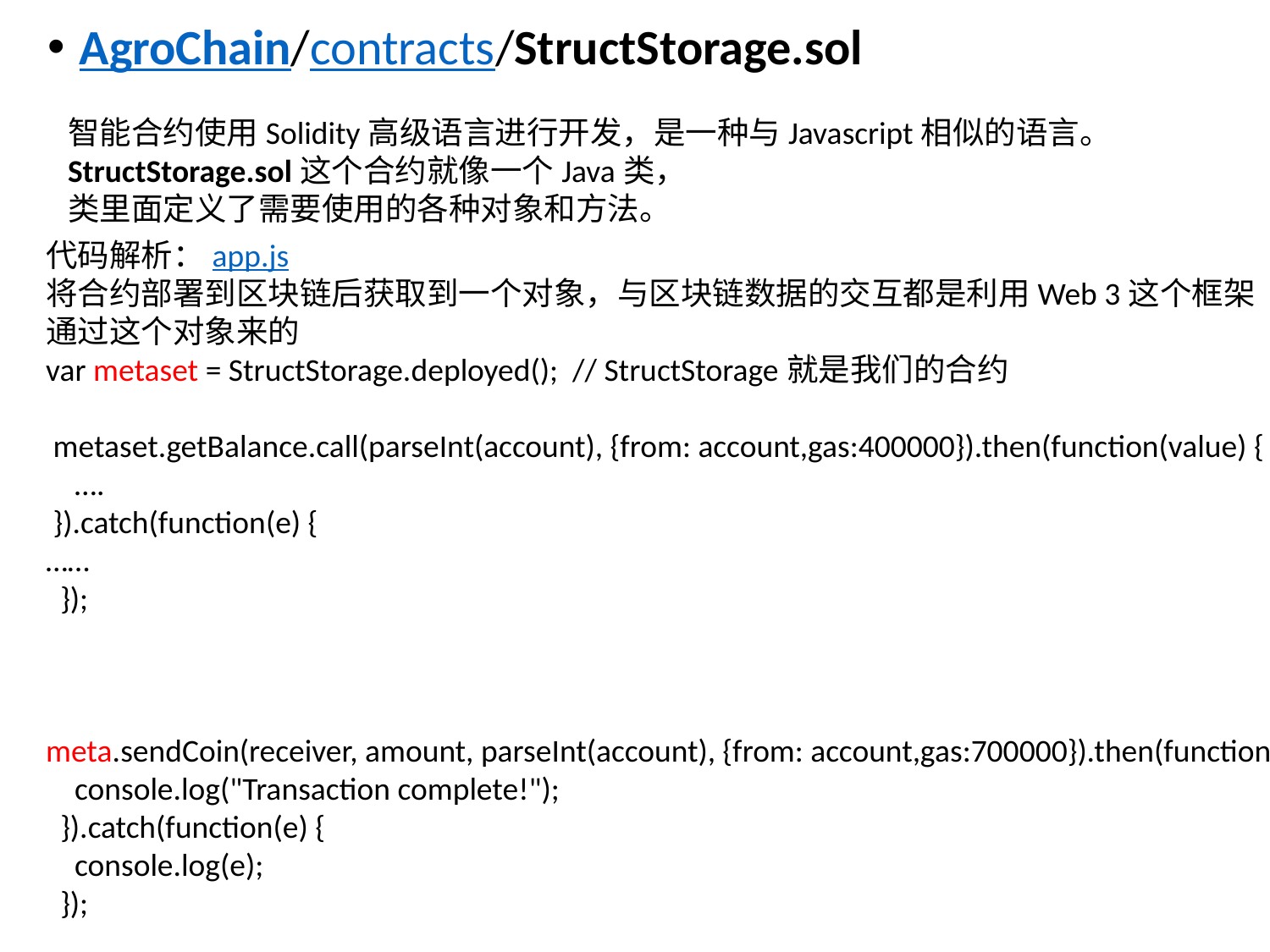

AgroChain/contracts/StructStorage.sol
智能合约使用Solidity高级语言进行开发，是一种与Javascript相似的语言。
StructStorage.sol这个合约就像一个Java类，
类里面定义了需要使用的各种对象和方法。

代码解析：app.js
将合约部署到区块链后获取到一个对象，与区块链数据的交互都是利用Web 3这个框架
通过这个对象来的
var metaset = StructStorage.deployed();  // StructStorage就是我们的合约

 metaset.getBalance.call(parseInt(account), {from: account,gas:400000}).then(function(value) {
    ….
 }).catch(function(e) {
……
  });

meta.sendCoin(receiver, amount, parseInt(account), {from: account,gas:700000}).then(function(values) {
    console.log("Transaction complete!");
  }).catch(function(e) {
    console.log(e);
  });